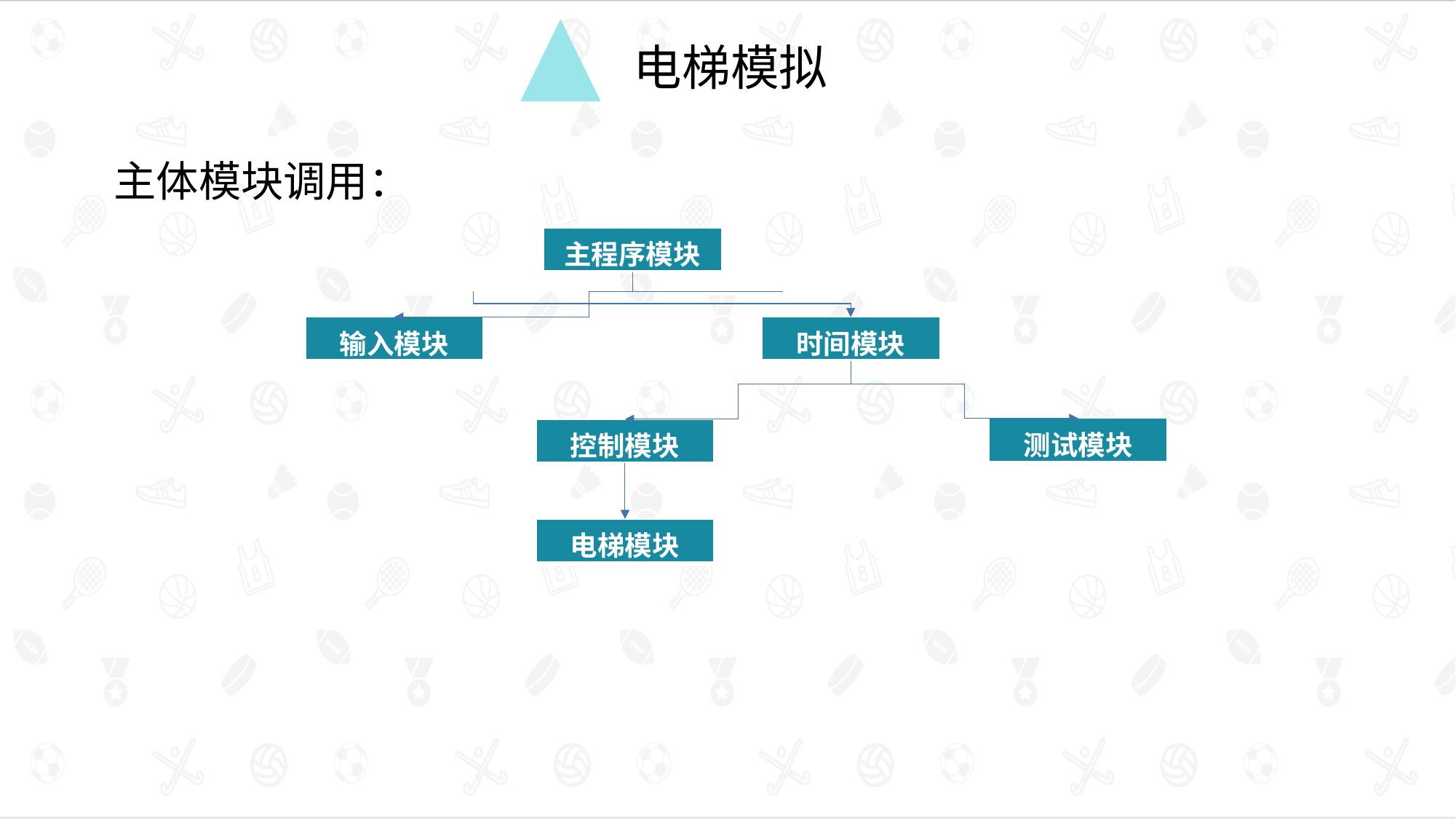

电梯模拟
主体模块调用：
| 主程序模块 |
| --- |
| 输入模块 |
| --- |
| 时间模块 |
| --- |
| 测试模块 |
| --- |
| 控制模块 |
| --- |
| 电梯模块 |
| --- |